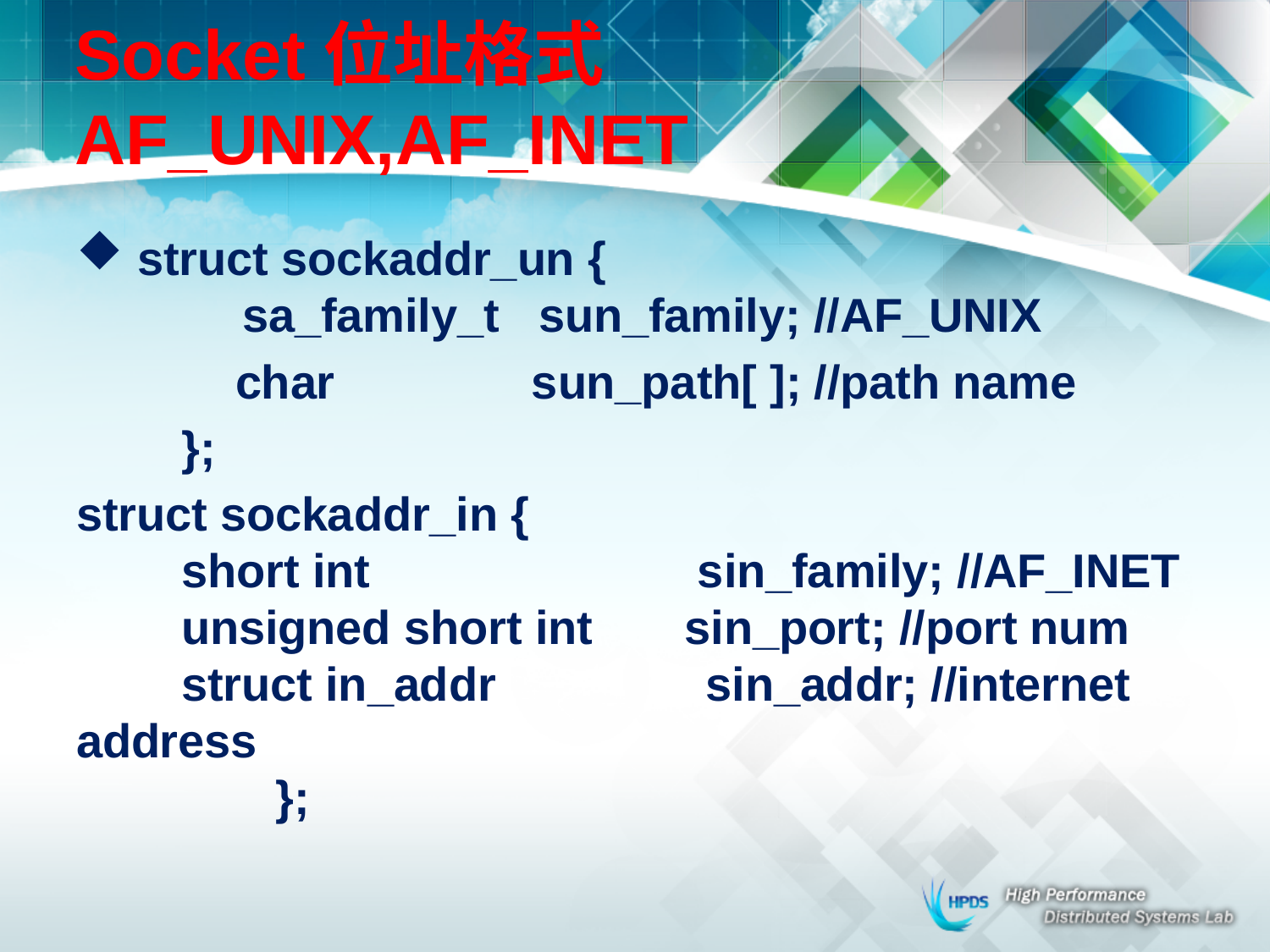

# Socket位址格式AF_UNIX,AF_INET
struct sockaddr_un {
　　sa_family_t   sun_family; //AF_UNIX
　　     char               sun_path[ ]; //path name
　　};
struct sockaddr_in {
　　short int                         sin_family; //AF_INET
　　unsigned short int       sin_port; //port num
　　struct in_addr                sin_addr; //internet 							address
　　　　};